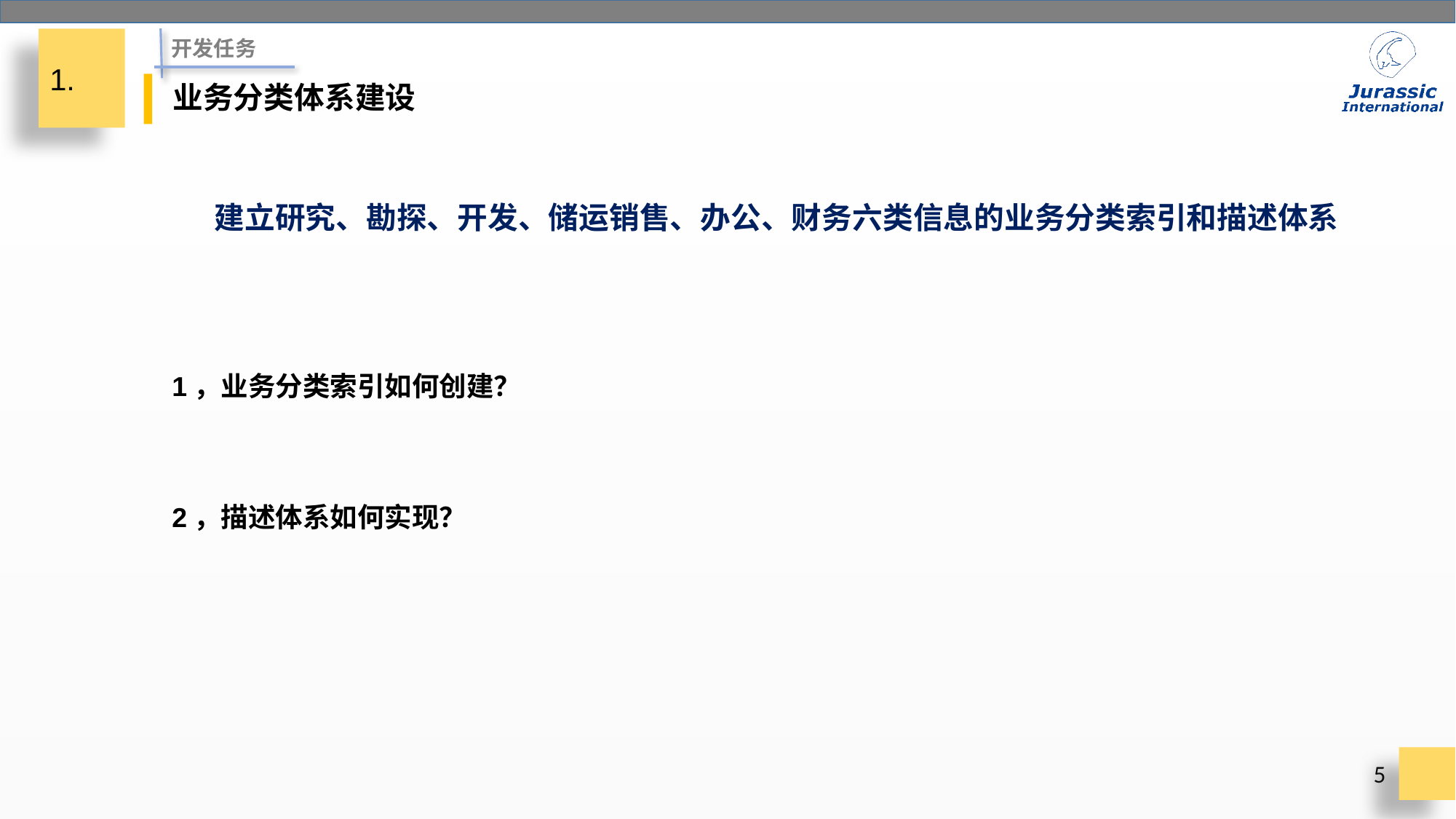

开发任务
1.
业务分类体系建设
建立研究、勘探、开发、储运销售、办公、财务六类信息的业务分类索引和描述体系
1，业务分类索引如何创建？

2，描述体系如何实现？